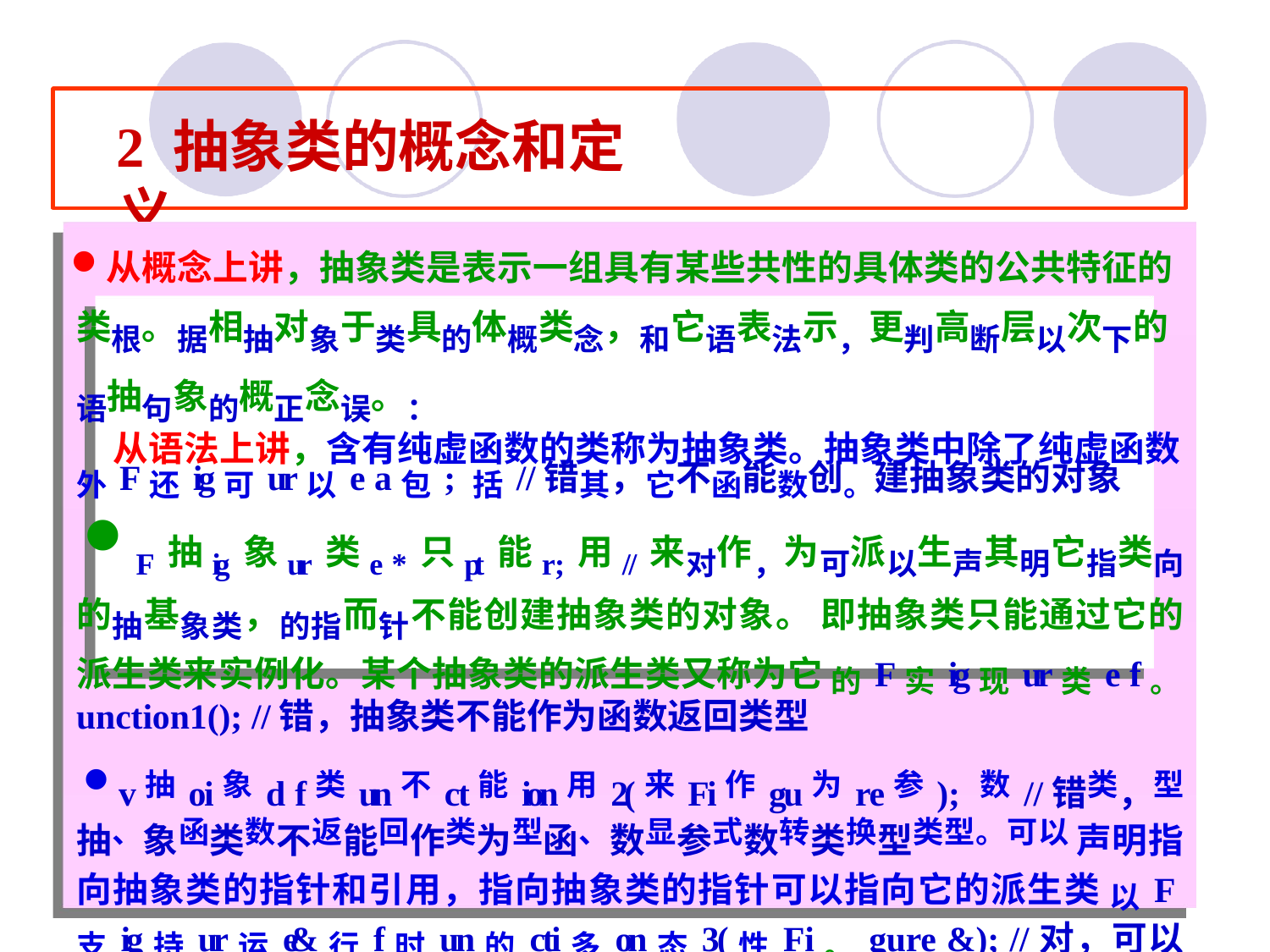

# 2 抽象类的概念和定义

从概念上讲，抽象类是表示一组具有某些共性的具体类的公共特征的 类根。据相抽对象于类具的体概类念，和它语表法示，更判高断层以次下的语抽句象的概正念误。：
从语法上讲，含有纯虚函数的类称为抽象类。抽象类中除了纯虚函数 外F还ig可ur以e a包; 括//错其，它不函能数创。建抽象类的对象
F抽ig象ur类e *只pt能r;用//来对作，为可派以生声其明它指类向的抽基象类，的指而针不能创建抽象类的对象。 即抽象类只能通过它的派生类来实例化。某个抽象类的派生类又称为它 的F实ig现ur类e f。unction1(); //错，抽象类不能作为函数返回类型
v抽oi象d f类un不ct能ion用2(来Fi作gu为re参); 数//错类，型抽、象函类数不返能回作类为型函、数显参式数转类换型类型。可以 声明指向抽象类的指针和引用，指向抽象类的指针可以指向它的派生类 以F支ig持ur运e&行f时un的cti多on态3(性Fi。gure &); //对，可以声明指向抽象类的引用
例如：Figure类，经过修改area()函数为纯虚函数而成为抽象类：
class Figure {  public:
virtual void area()=0;
};